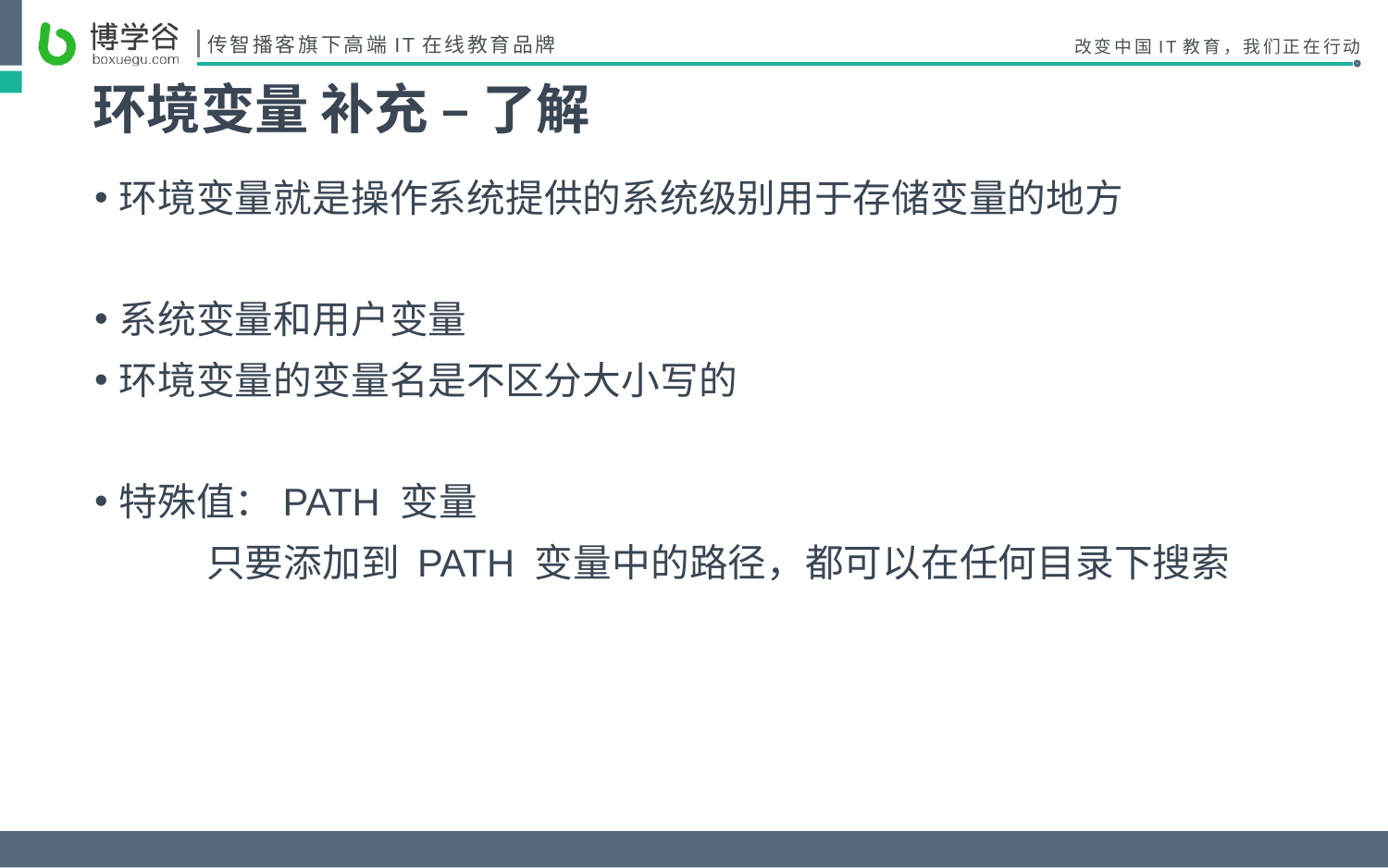

# 环境变量 补充 – 了解
环境变量就是操作系统提供的系统级别用于存储变量的地方

系统变量和用户变量
环境变量的变量名是不区分大小写的

特殊值：PATH 变量
            只要添加到 PATH 变量中的路径，都可以在任何目录下搜索